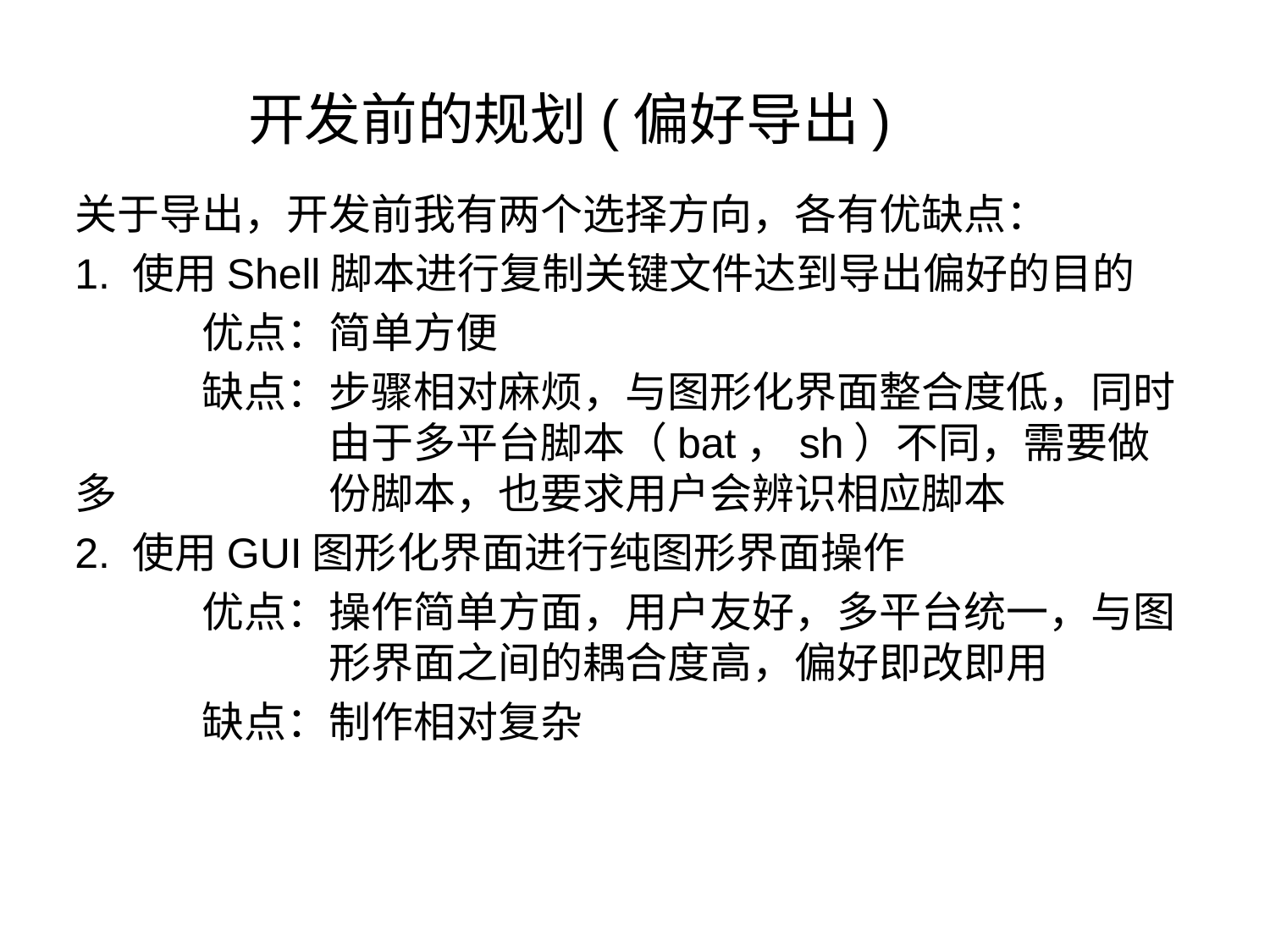

# 开发前的规划(偏好导出)
关于导出，开发前我有两个选择方向，各有优缺点：
1. 使用Shell脚本进行复制关键文件达到导出偏好的目的
	优点：简单方便
	缺点：步骤相对麻烦，与图形化界面整合度低，同时		由于多平台脚本（bat，sh）不同，需要做多		份脚本，也要求用户会辨识相应脚本
2. 使用GUI图形化界面进行纯图形界面操作
	优点：操作简单方面，用户友好，多平台统一，与图		形界面之间的耦合度高，偏好即改即用
	缺点：制作相对复杂